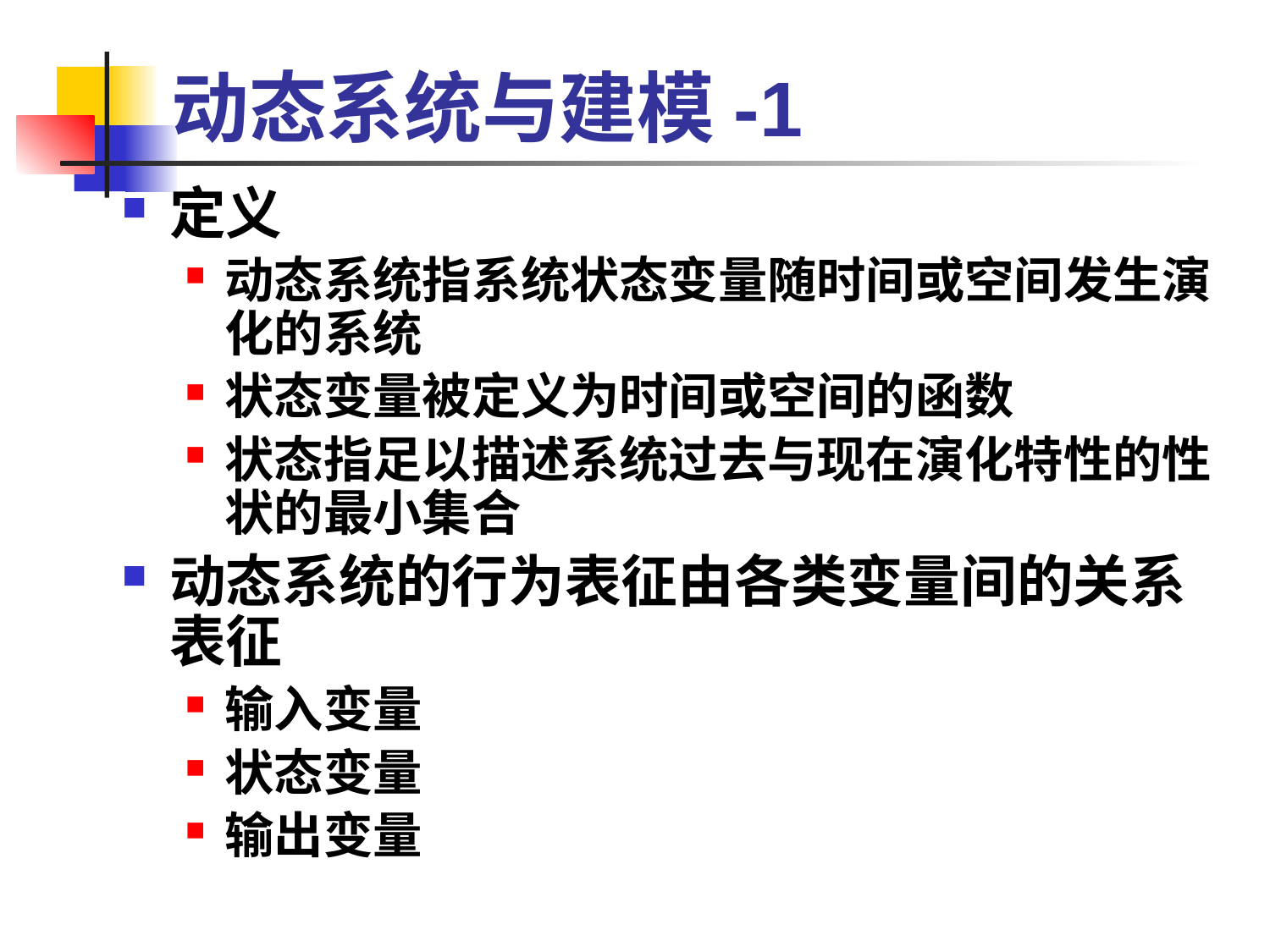

# 动态系统与建模-1
定义
动态系统指系统状态变量随时间或空间发生演化的系统
状态变量被定义为时间或空间的函数
状态指足以描述系统过去与现在演化特性的性状的最小集合
动态系统的行为表征由各类变量间的关系表征
输入变量
状态变量
输出变量